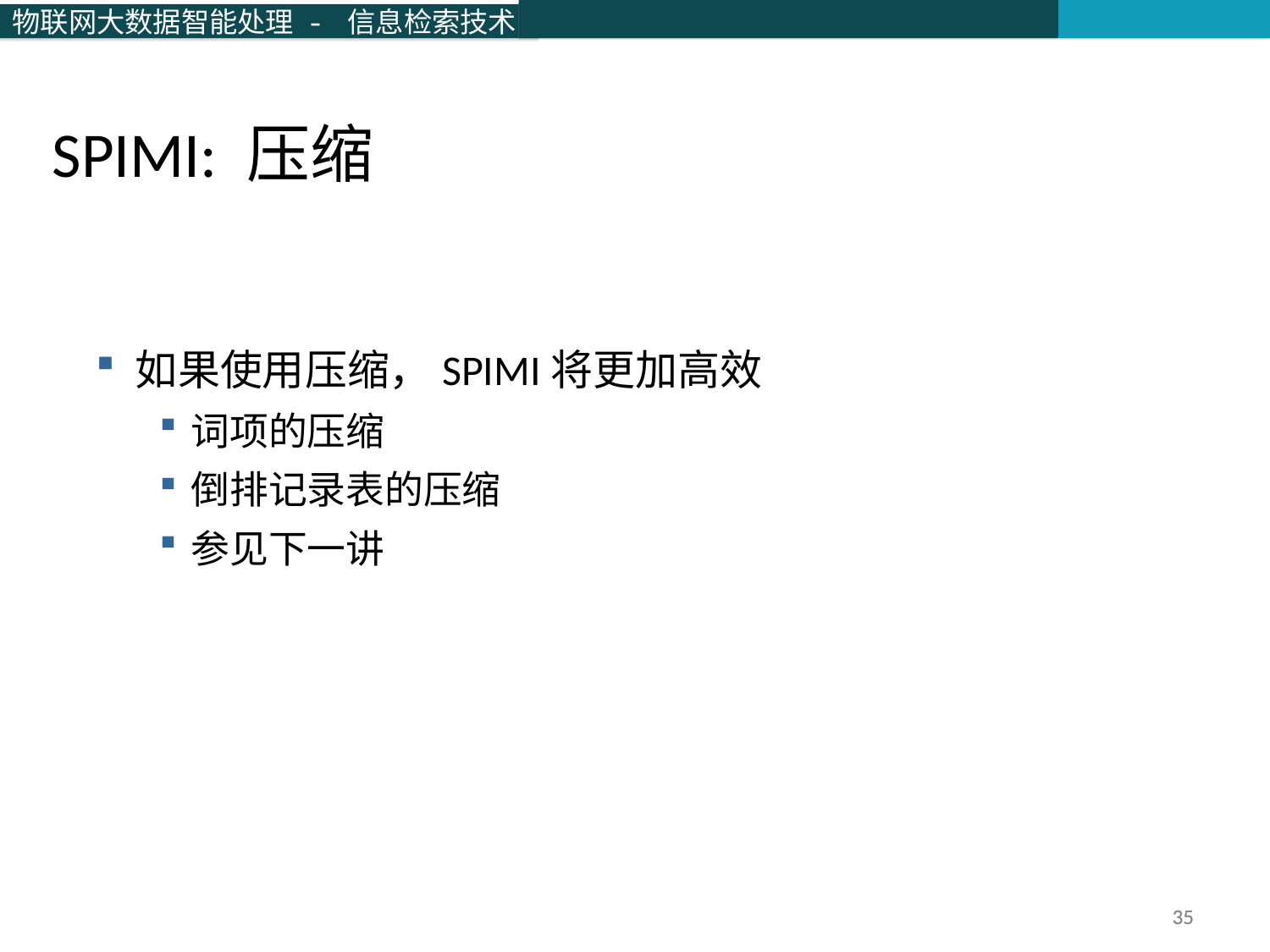

SPIMI: 压缩
如果使用压缩，SPIMI将更加高效
词项的压缩
倒排记录表的压缩
参见下一讲
35
35